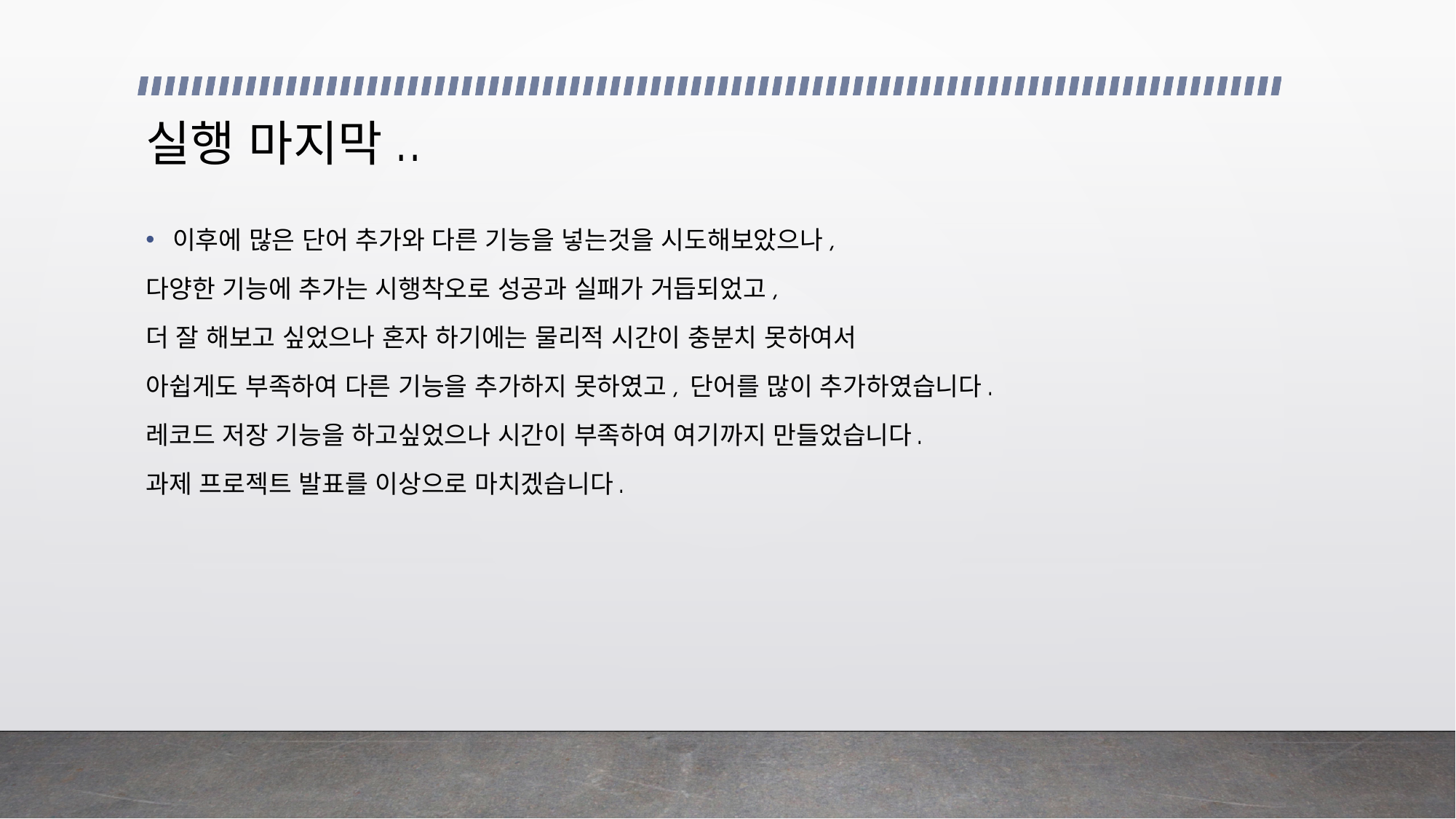

# 실행 마지막..
이후에 많은 단어 추가와 다른 기능을 넣는것을 시도해보았으나,
다양한 기능에 추가는 시행착오로 성공과 실패가 거듭되었고,
더 잘 해보고 싶었으나 혼자 하기에는 물리적 시간이 충분치 못하여서
아쉽게도 부족하여 다른 기능을 추가하지 못하였고, 단어를 많이 추가하였습니다.
레코드 저장 기능을 하고싶었으나 시간이 부족하여 여기까지 만들었습니다.
과제 프로젝트 발표를 이상으로 마치겠습니다.